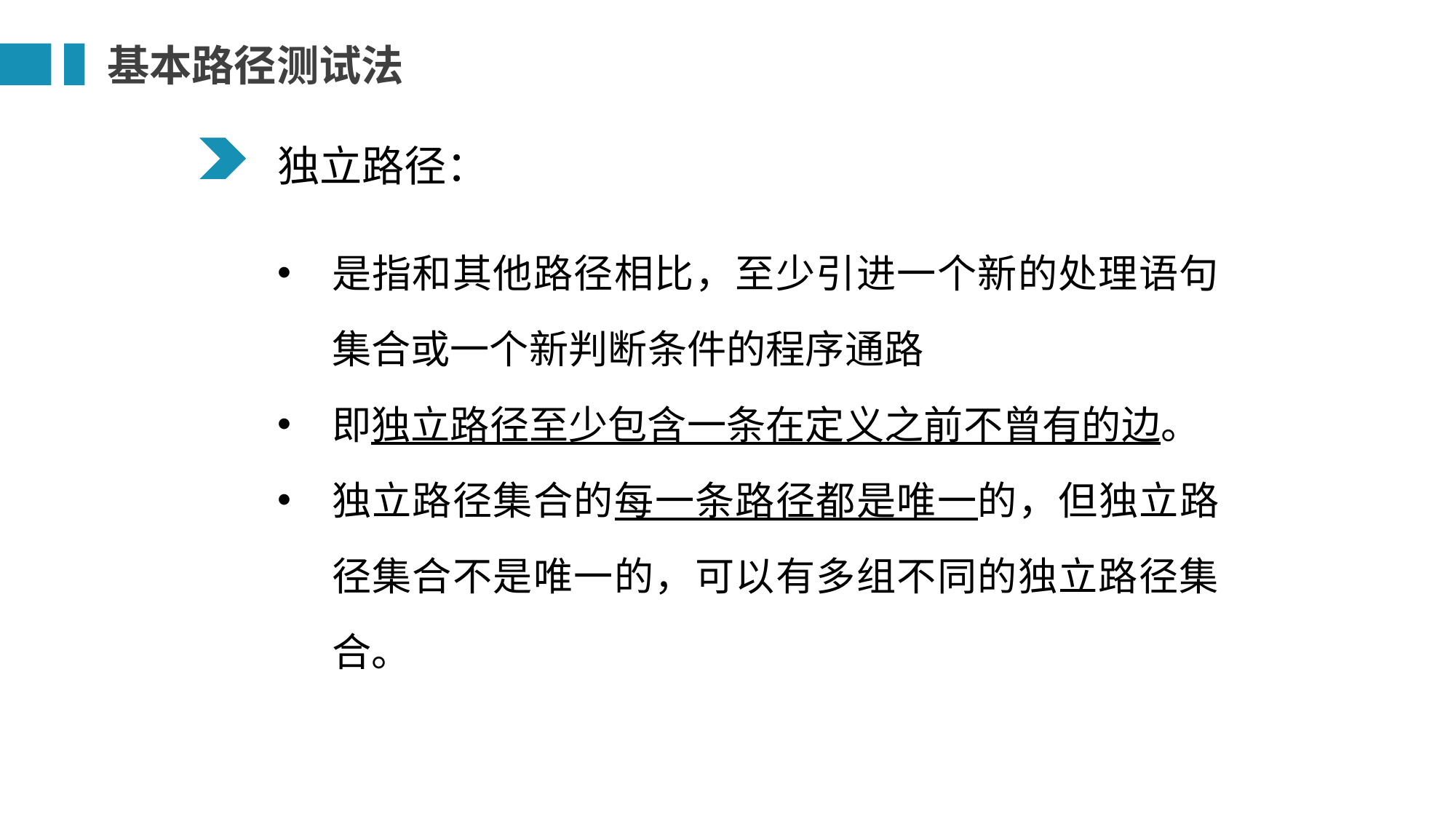

基本路径测试法

独立路径：

是指和其他路径相比，至少引进一个新的处理语句集合或一个新判断条件的程序通路
即独立路径至少包含一条在定义之前不曾有的边。
独立路径集合的每一条路径都是唯一的，但独立路径集合不是唯一的，可以有多组不同的独立路径集合。
95